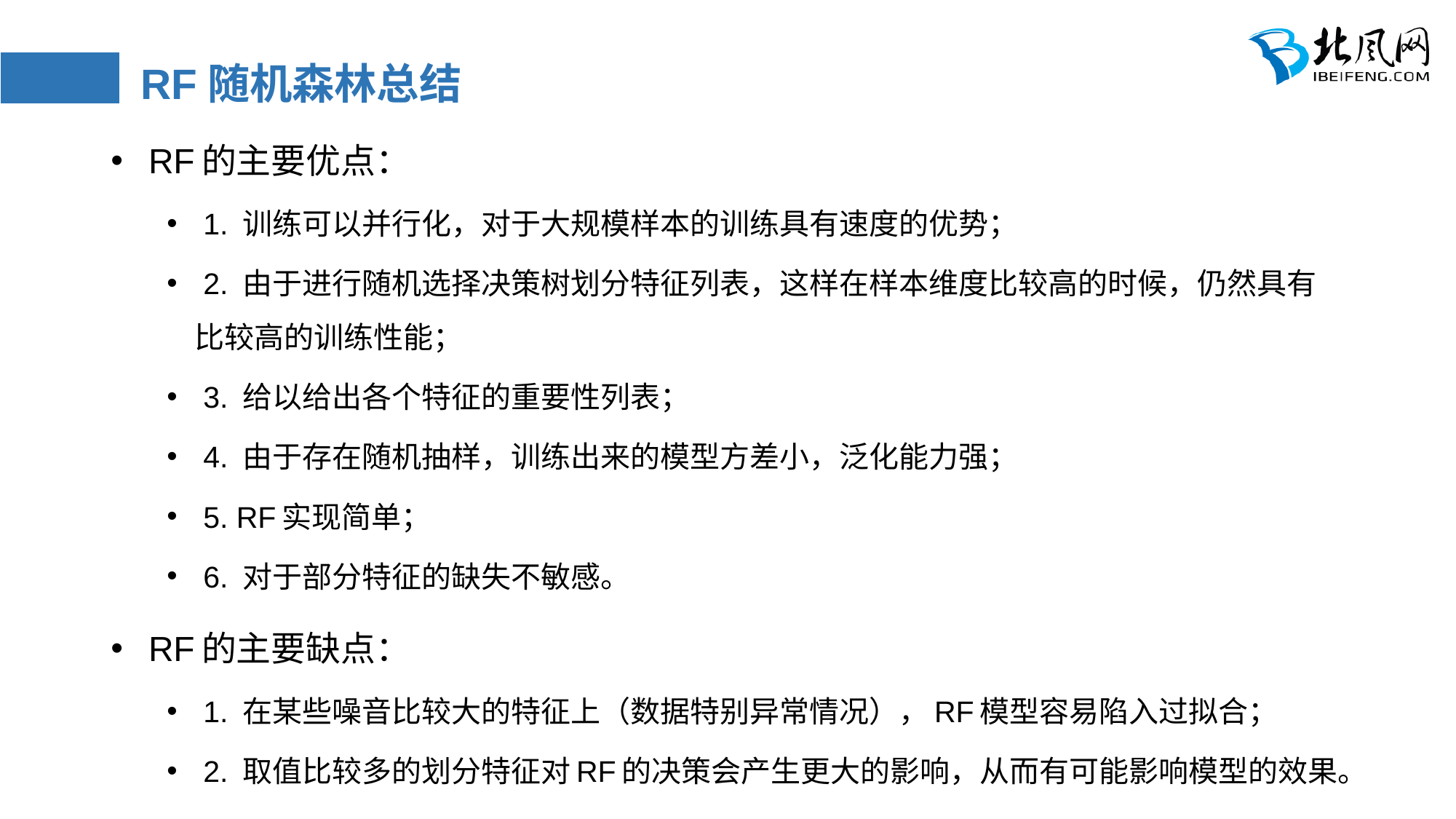

# RF随机森林总结
 RF的主要优点：
 1. 训练可以并行化，对于大规模样本的训练具有速度的优势；
 2. 由于进行随机选择决策树划分特征列表，这样在样本维度比较高的时候，仍然具有比较高的训练性能；
 3. 给以给出各个特征的重要性列表；
 4. 由于存在随机抽样，训练出来的模型方差小，泛化能力强；
 5. RF实现简单；
 6. 对于部分特征的缺失不敏感。
 RF的主要缺点：
 1. 在某些噪音比较大的特征上（数据特别异常情况），RF模型容易陷入过拟合；
 2. 取值比较多的划分特征对RF的决策会产生更大的影响，从而有可能影响模型的效果。